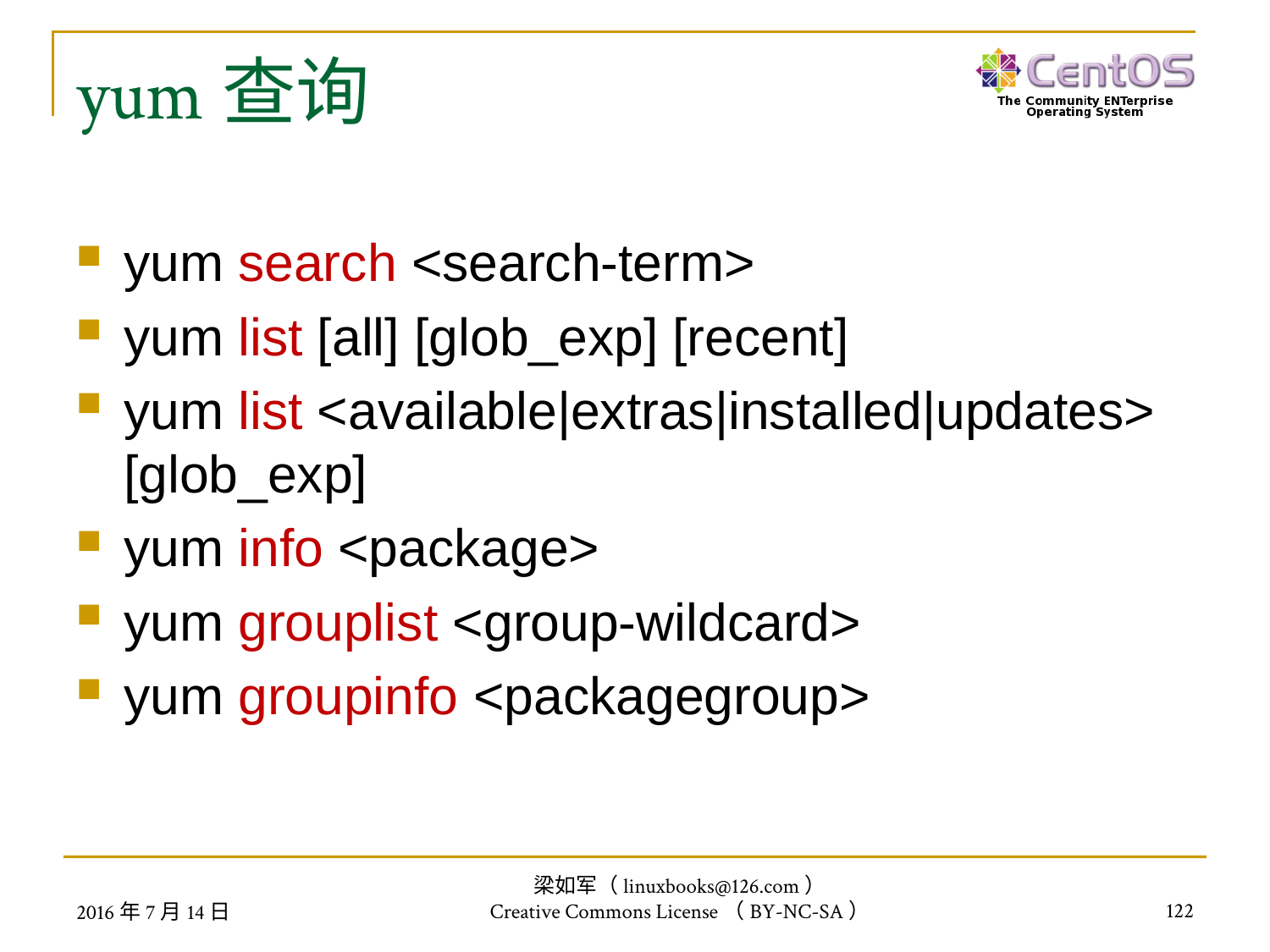

# yum查询
yum search <search-term>
yum list [all] [glob_exp] [recent]
yum list <available|extras|installed|updates> [glob_exp]
yum info <package>
yum grouplist <group-wildcard>
yum groupinfo <packagegroup>
梁如军（linuxbooks@126.com）
Creative Commons License（BY-NC-SA）
2016年7月14日
122